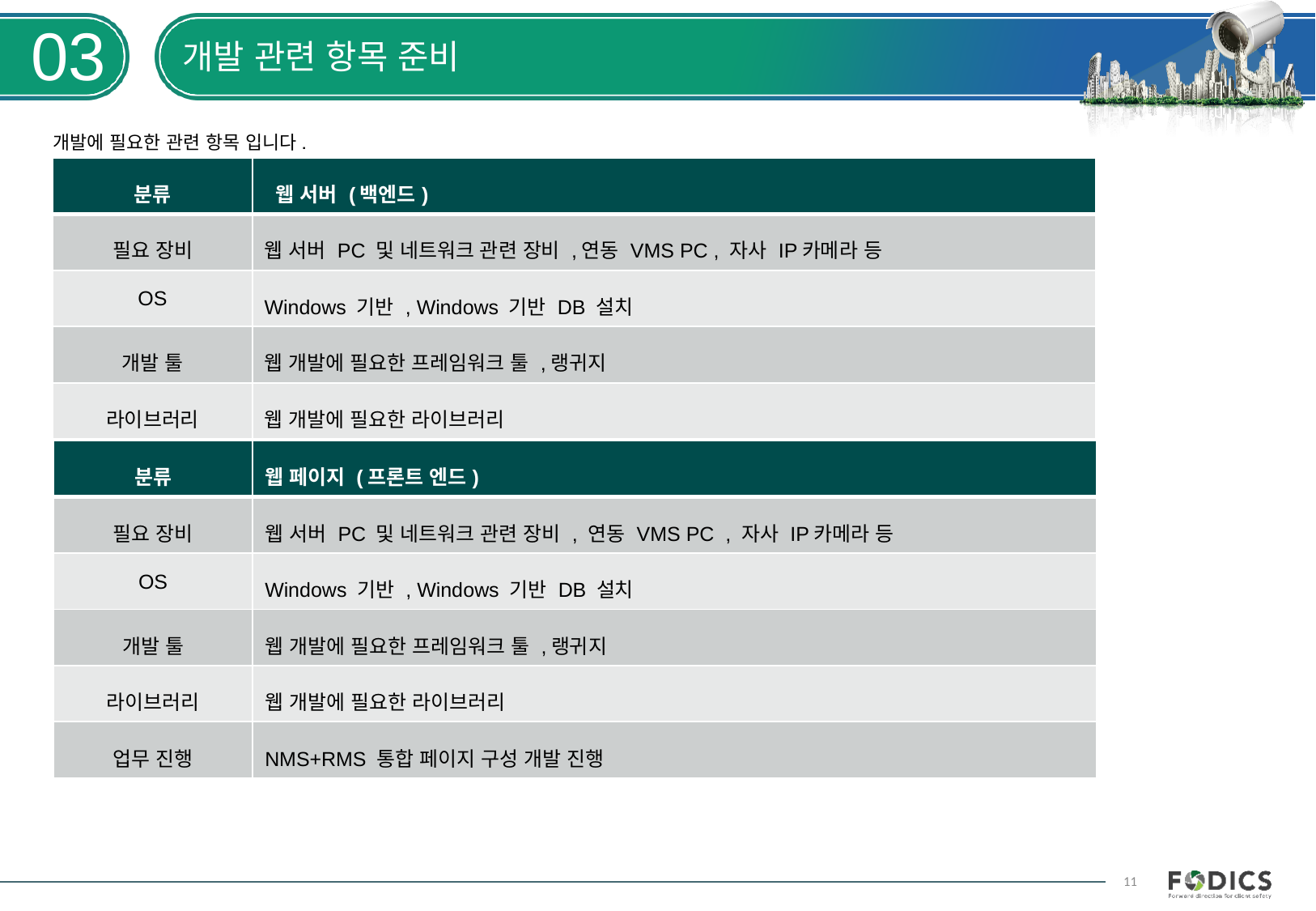

03
# 개발 관련 항목 준비
개발에 필요한 관련 항목 입니다.

| 분류 | 웹 서버 (백엔드) |
| --- | --- |
| 필요 장비 | 웹 서버 PC 및 네트워크 관련 장비 ,연동 VMS PC , 자사 IP카메라 등 |
| OS | Windows 기반 , Windows 기반 DB 설치 |
| 개발 툴 | 웹 개발에 필요한 프레임워크 툴 ,랭귀지 |
| 라이브러리 | 웹 개발에 필요한 라이브러리 |
| 업무 진행 | NMS+RMS 통합 서버 구성 개발 진행 |
| 분류 | 웹 페이지 (프론트 엔드) |
| --- | --- |
| 필요 장비 | 웹 서버 PC 및 네트워크 관련 장비 , 연동 VMS PC , 자사 IP카메라 등 |
| OS | Windows 기반 , Windows 기반 DB 설치 |
| 개발 툴 | 웹 개발에 필요한 프레임워크 툴 ,랭귀지 |
| 라이브러리 | 웹 개발에 필요한 라이브러리 |
| 업무 진행 | NMS+RMS 통합 페이지 구성 개발 진행 |
11